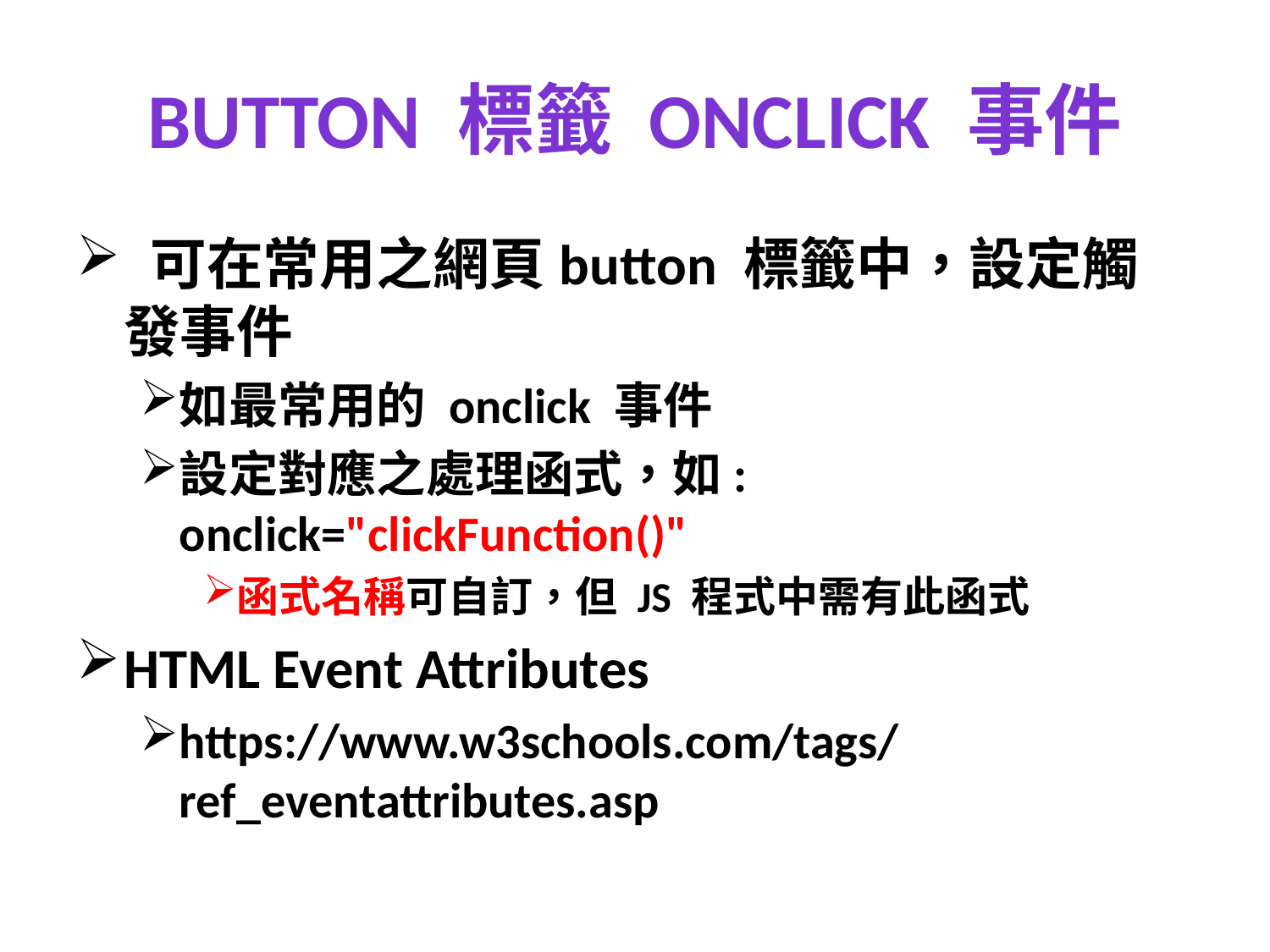

# button 標籤 onclick 事件
 可在常用之網頁button 標籤中，設定觸發事件
如最常用的 onclick 事件
設定對應之處理函式，如: onclick="clickFunction()"
函式名稱可自訂，但 JS 程式中需有此函式
HTML Event Attributes
https://www.w3schools.com/tags/ref_eventattributes.asp